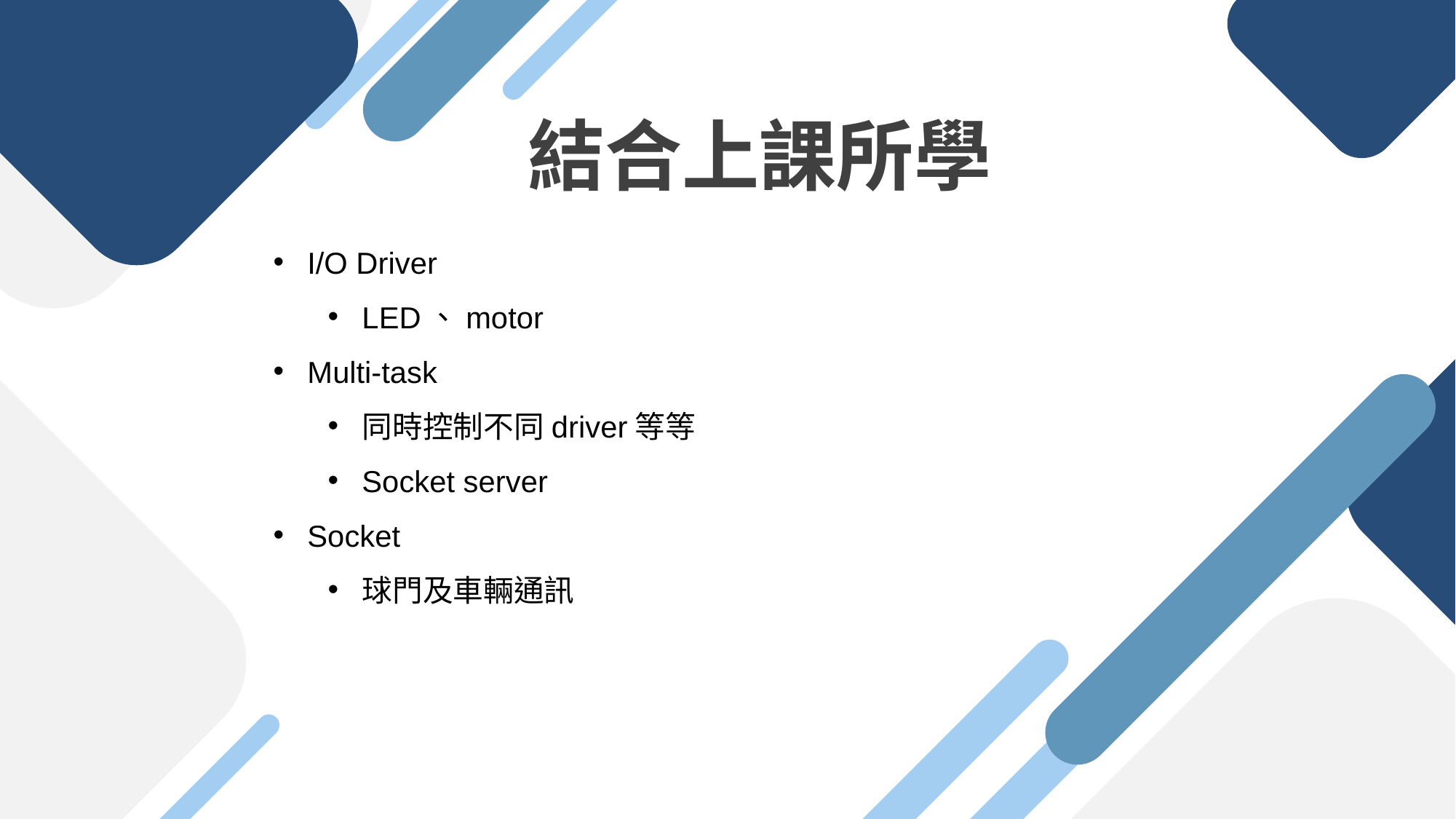

結合上課所學
I/O Driver
LED、motor
Multi-task
同時控制不同driver等等
Socket server
Socket
球門及車輛通訊